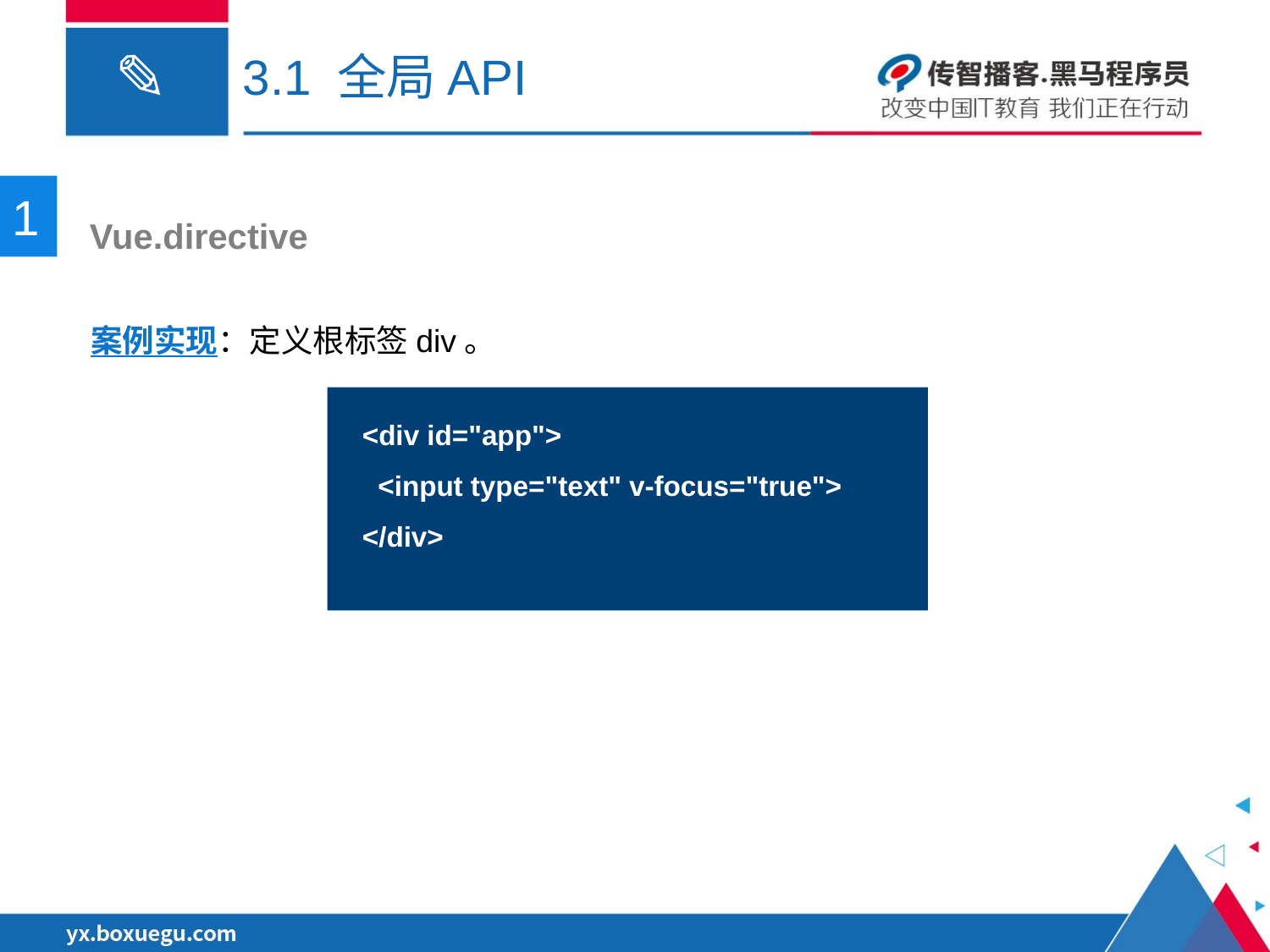

# 3.1 全局API

1
  Vue.directive
案例实现：定义根标签div。

<div id="app">
  <input type="text" v-focus="true">
</div>